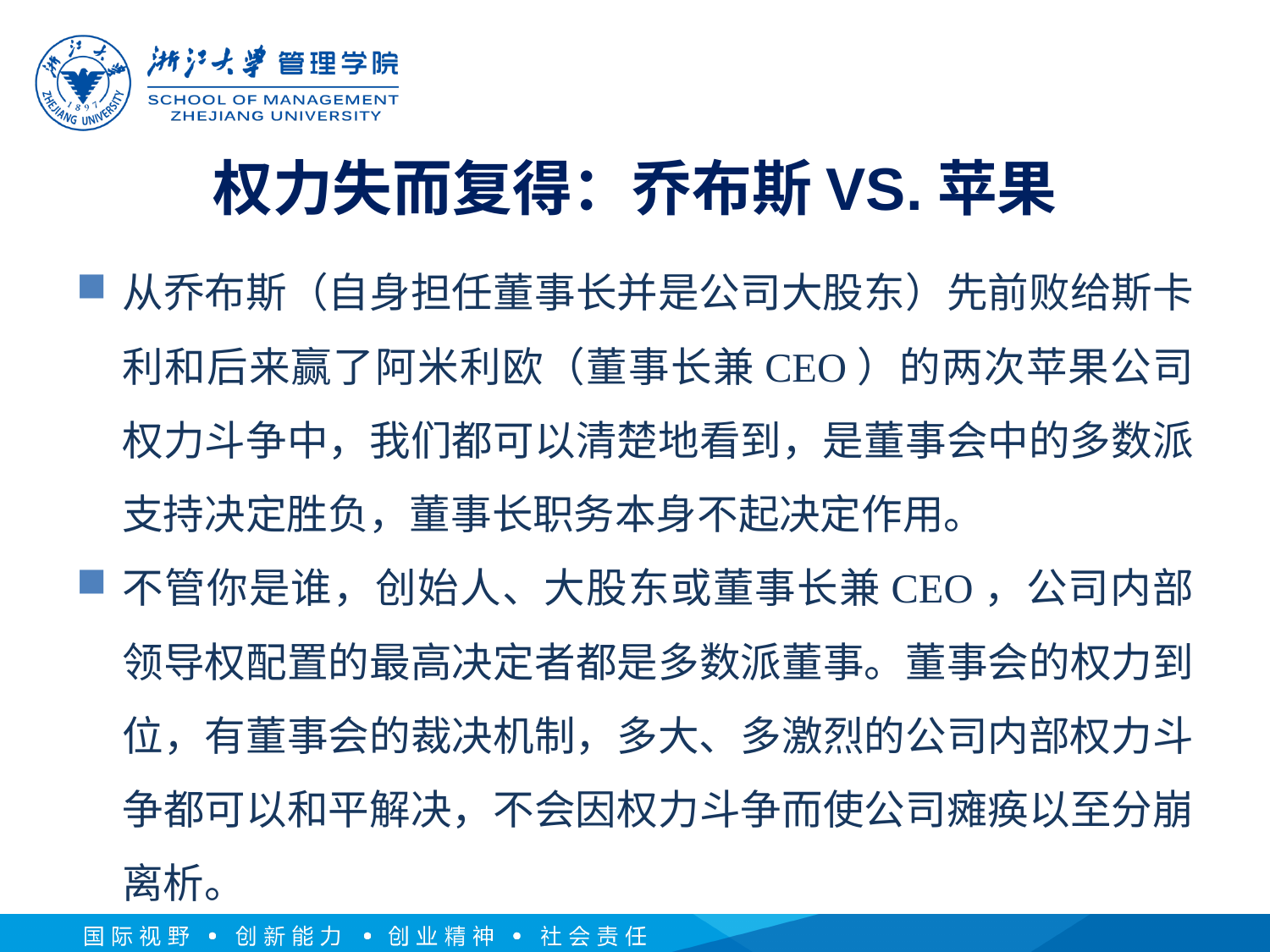

# 权力失而复得：乔布斯VS.苹果
从乔布斯（自身担任董事长并是公司大股东）先前败给斯卡利和后来赢了阿米利欧（董事长兼CEO）的两次苹果公司权力斗争中，我们都可以清楚地看到，是董事会中的多数派支持决定胜负，董事长职务本身不起决定作用。
不管你是谁，创始人、大股东或董事长兼CEO，公司内部领导权配置的最高决定者都是多数派董事。董事会的权力到位，有董事会的裁决机制，多大、多激烈的公司内部权力斗争都可以和平解决，不会因权力斗争而使公司瘫痪以至分崩离析。